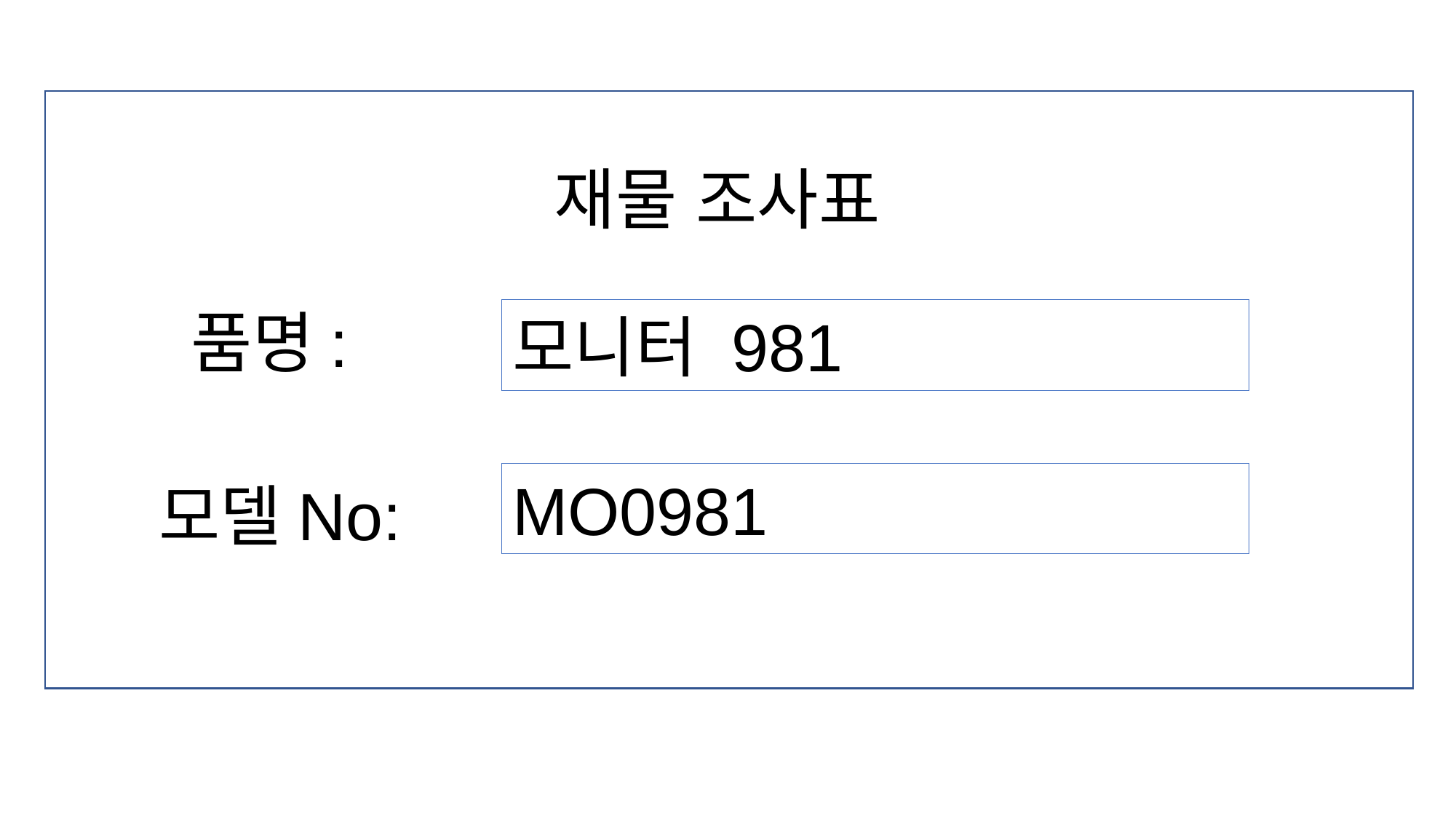

재물 조사표
품명:
모니터 981
MO0981
모델No: